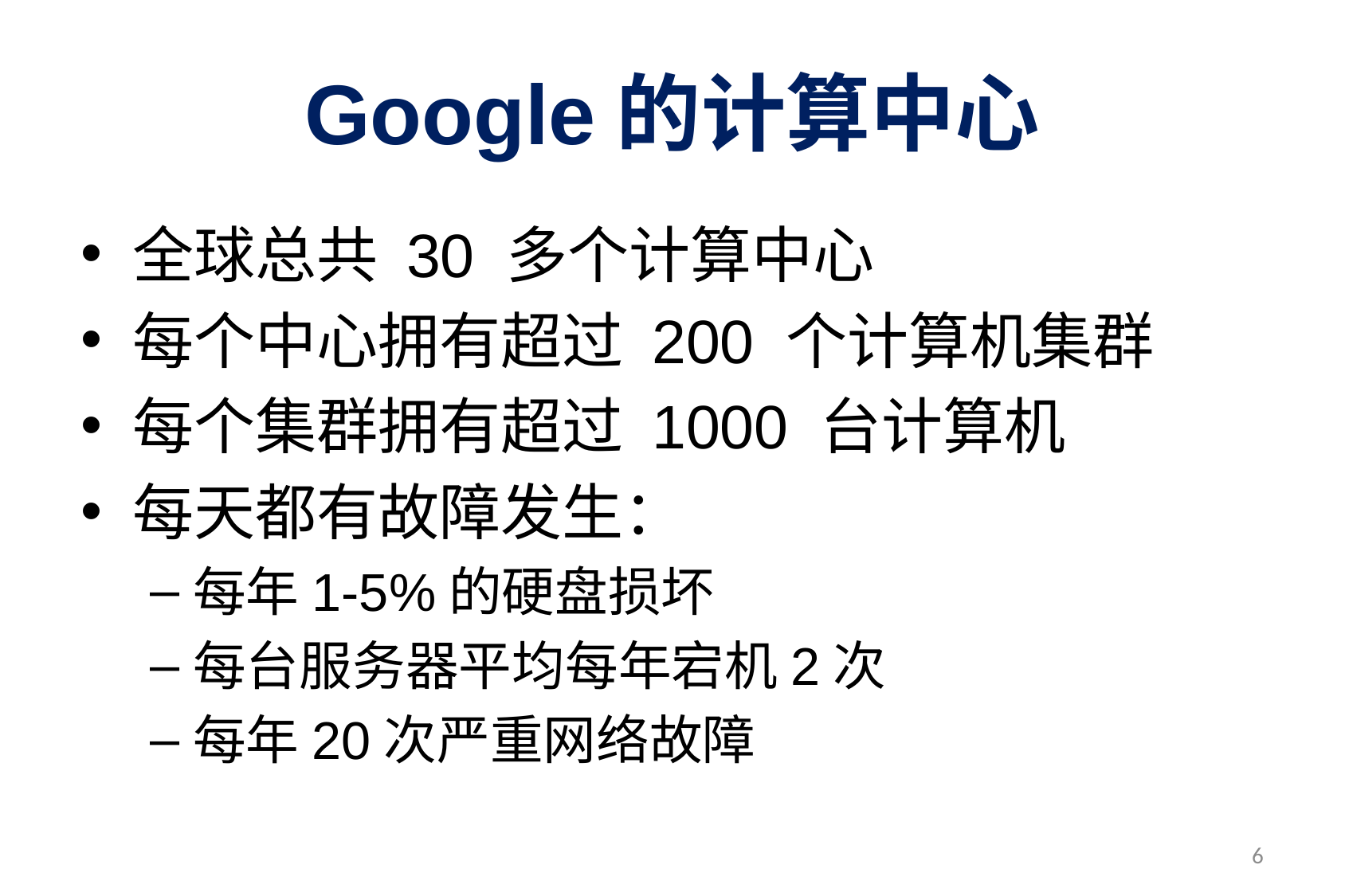

# Google的计算中心
全球总共 30 多个计算中心
每个中心拥有超过 200 个计算机集群
每个集群拥有超过 1000 台计算机
每天都有故障发生：
每年1-5%的硬盘损坏
每台服务器平均每年宕机2次
每年20次严重网络故障
6